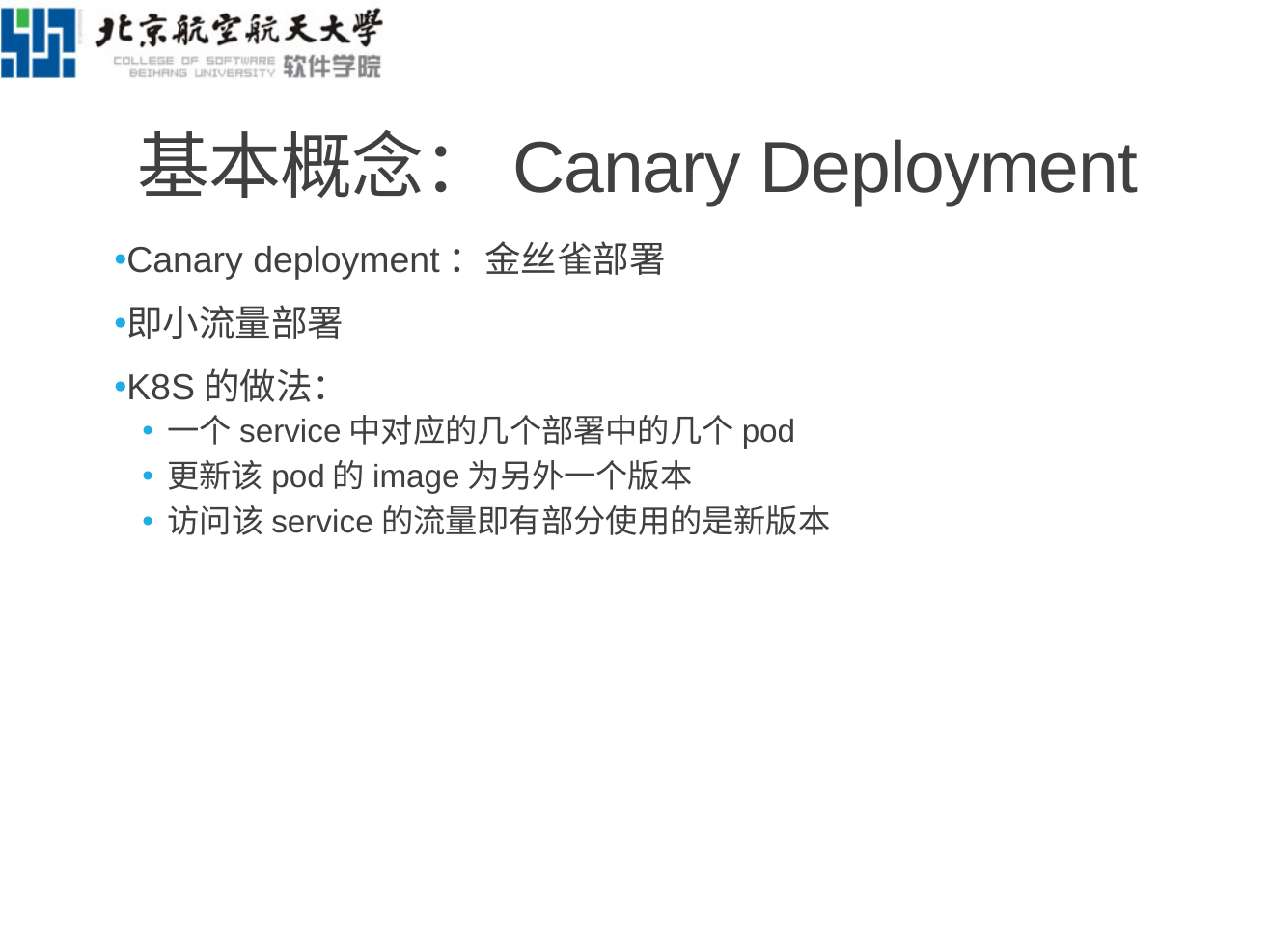

# 基本概念：Canary Deployment
Canary deployment：金丝雀部署
即小流量部署
K8S的做法：
一个service中对应的几个部署中的几个pod
更新该pod的image为另外一个版本
访问该service的流量即有部分使用的是新版本